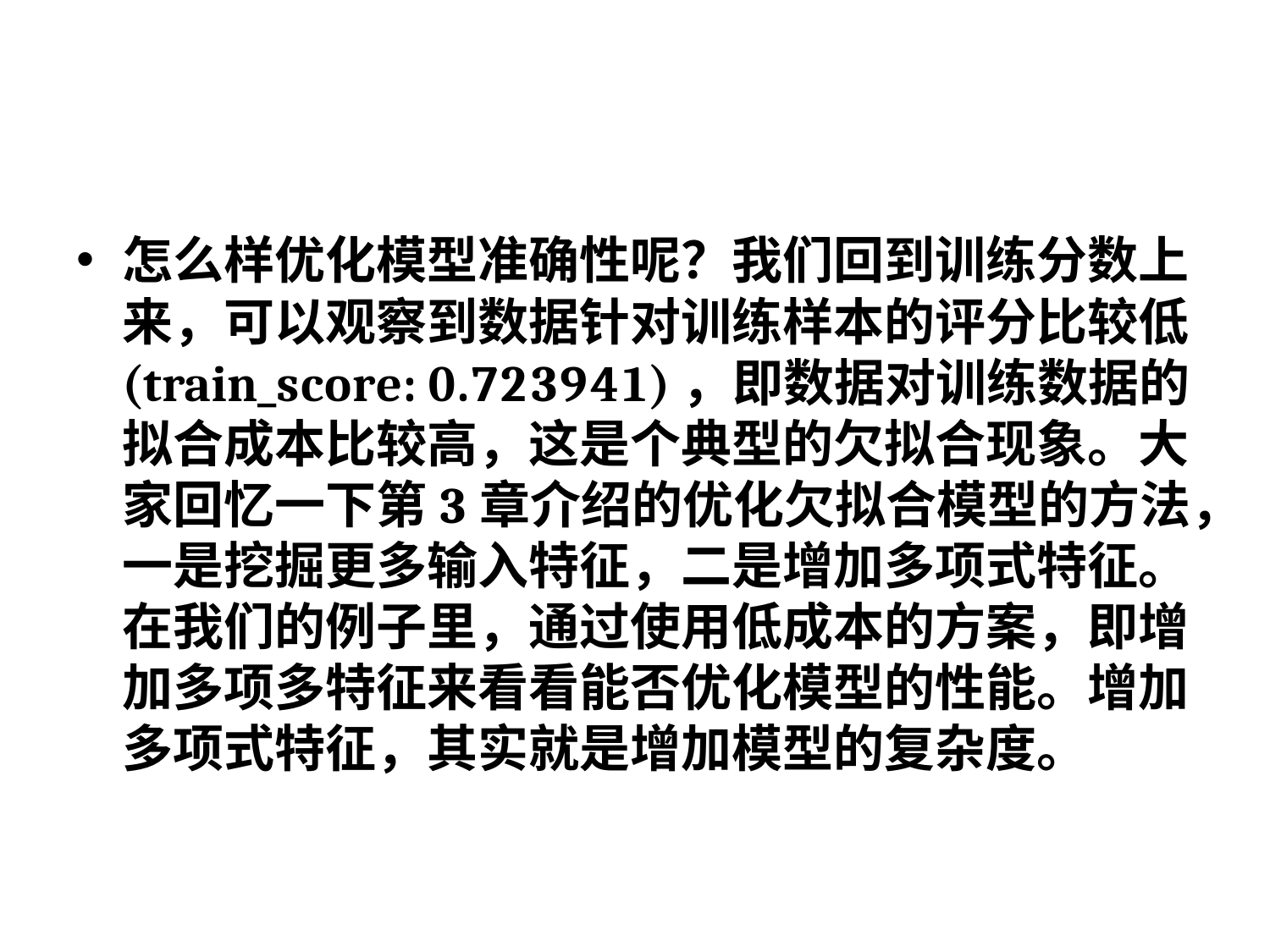

#
怎么样优化模型准确性呢？我们回到训练分数上来，可以观察到数据针对训练样本的评分比较低(train_score: 0.723941)，即数据对训练数据的拟合成本比较高，这是个典型的欠拟合现象。大家回忆一下第3章介绍的优化欠拟合模型的方法，一是挖掘更多输入特征，二是增加多项式特征。在我们的例子里，通过使用低成本的方案，即增加多项多特征来看看能否优化模型的性能。增加多项式特征，其实就是增加模型的复杂度。